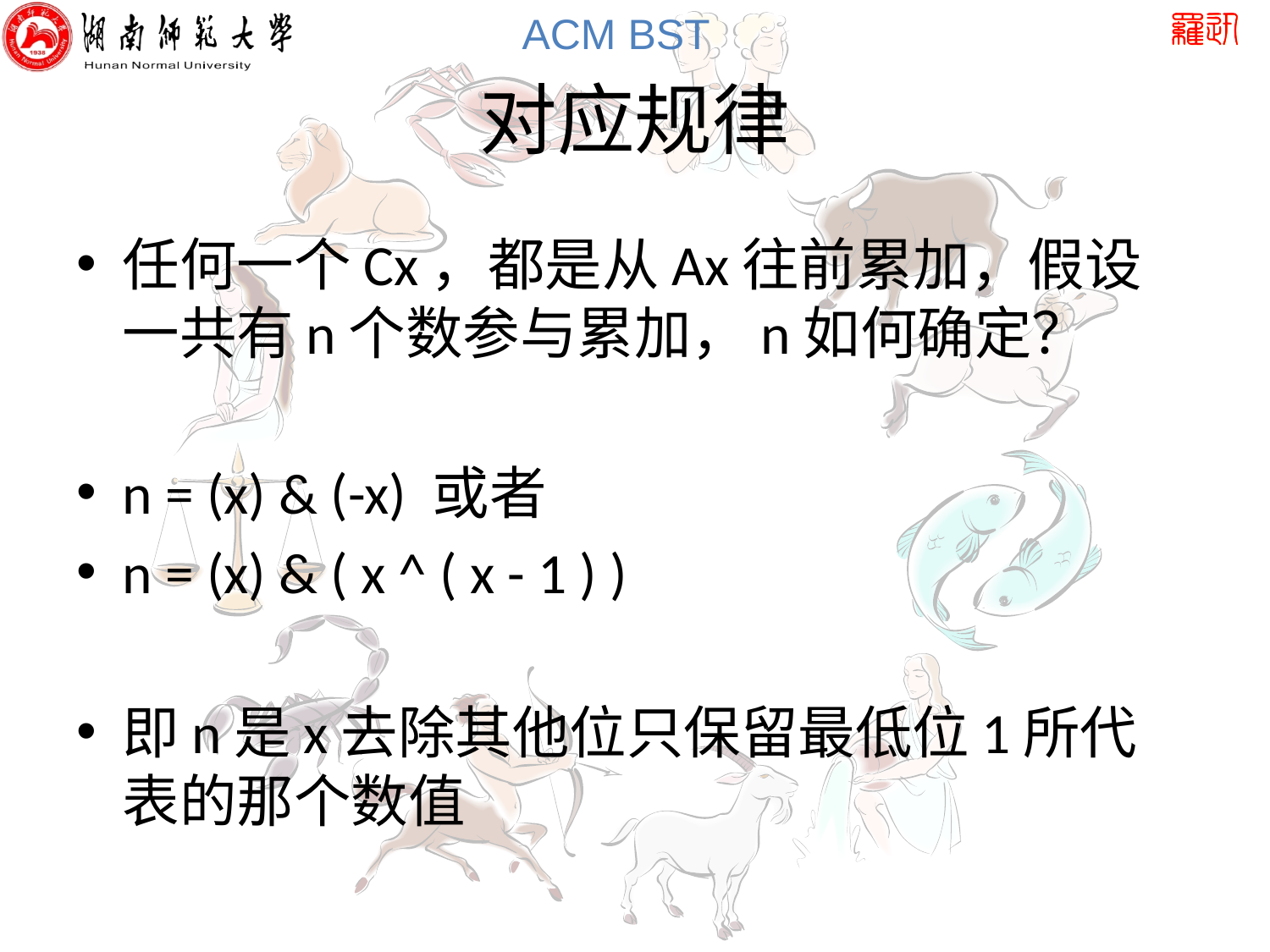

# 对应规律
任何一个Cx，都是从Ax往前累加，假设一共有n个数参与累加，n如何确定？

n = (x) & (-x) 或者
n = (x) & ( x ^ ( x - 1 ) )

即n是x去除其他位只保留最低位1所代表的那个数值